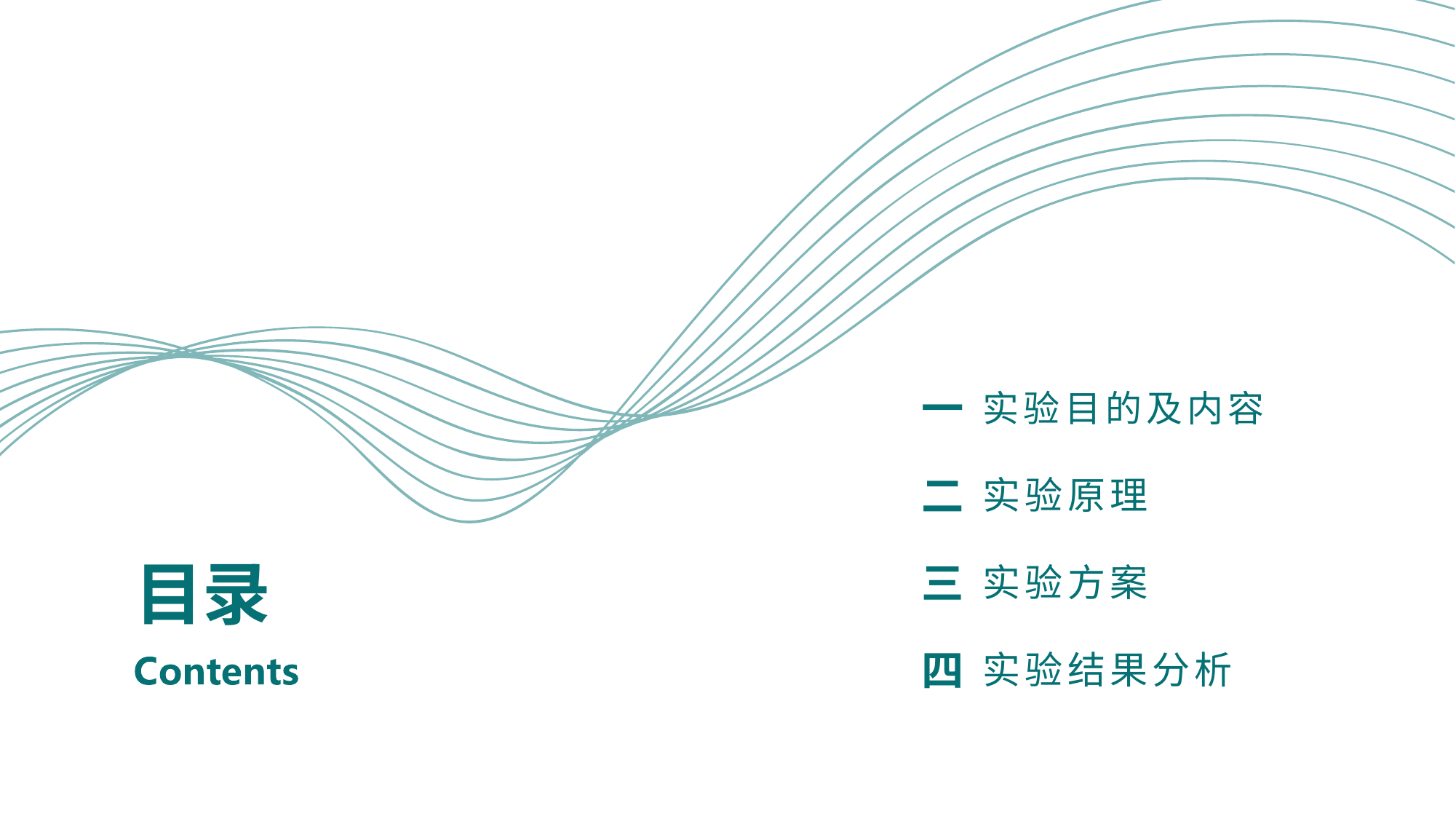

一
实验目的及内容
二
实验原理
# 目录
三
实验方案
四
实验结果分析